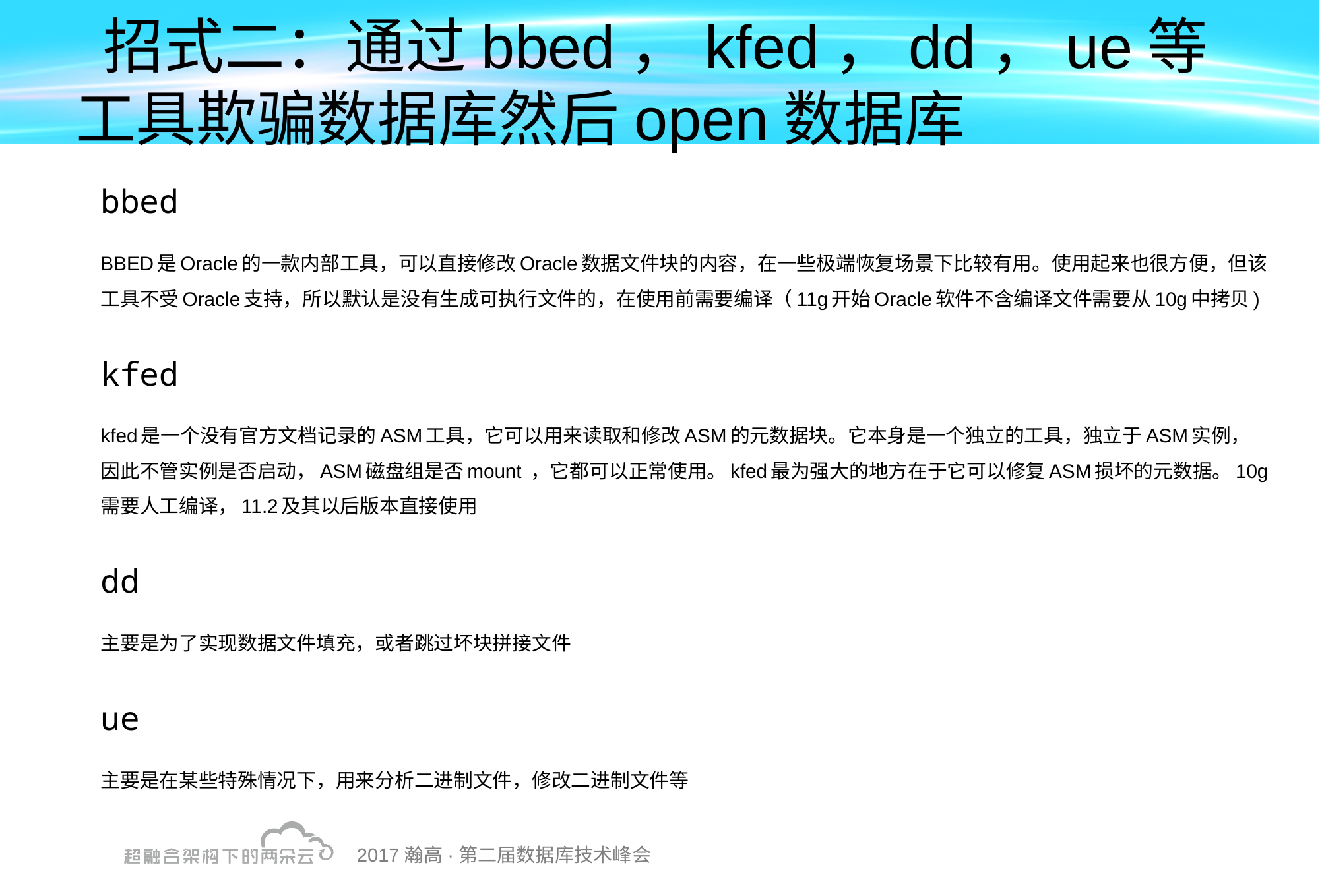

# 招式二：通过bbed，kfed，dd，ue等工具欺骗数据库然后open数据库
bbed
BBED是Oracle的一款内部工具，可以直接修改Oracle数据文件块的内容，在一些极端恢复场景下比较有用。使用起来也很方便，但该工具不受Oracle支持，所以默认是没有生成可执行文件的，在使用前需要编译（11g开始Oracle软件不含编译文件需要从10g中拷贝)
kfed
kfed是一个没有官方文档记录的ASM工具，它可以用来读取和修改ASM的元数据块。它本身是一个独立的工具，独立于ASM实例，因此不管实例是否启动，ASM磁盘组是否mount ，它都可以正常使用。kfed最为强大的地方在于它可以修复ASM损坏的元数据。10g需要人工编译，11.2及其以后版本直接使用
dd
主要是为了实现数据文件填充，或者跳过坏块拼接文件
ue
主要是在某些特殊情况下，用来分析二进制文件，修改二进制文件等